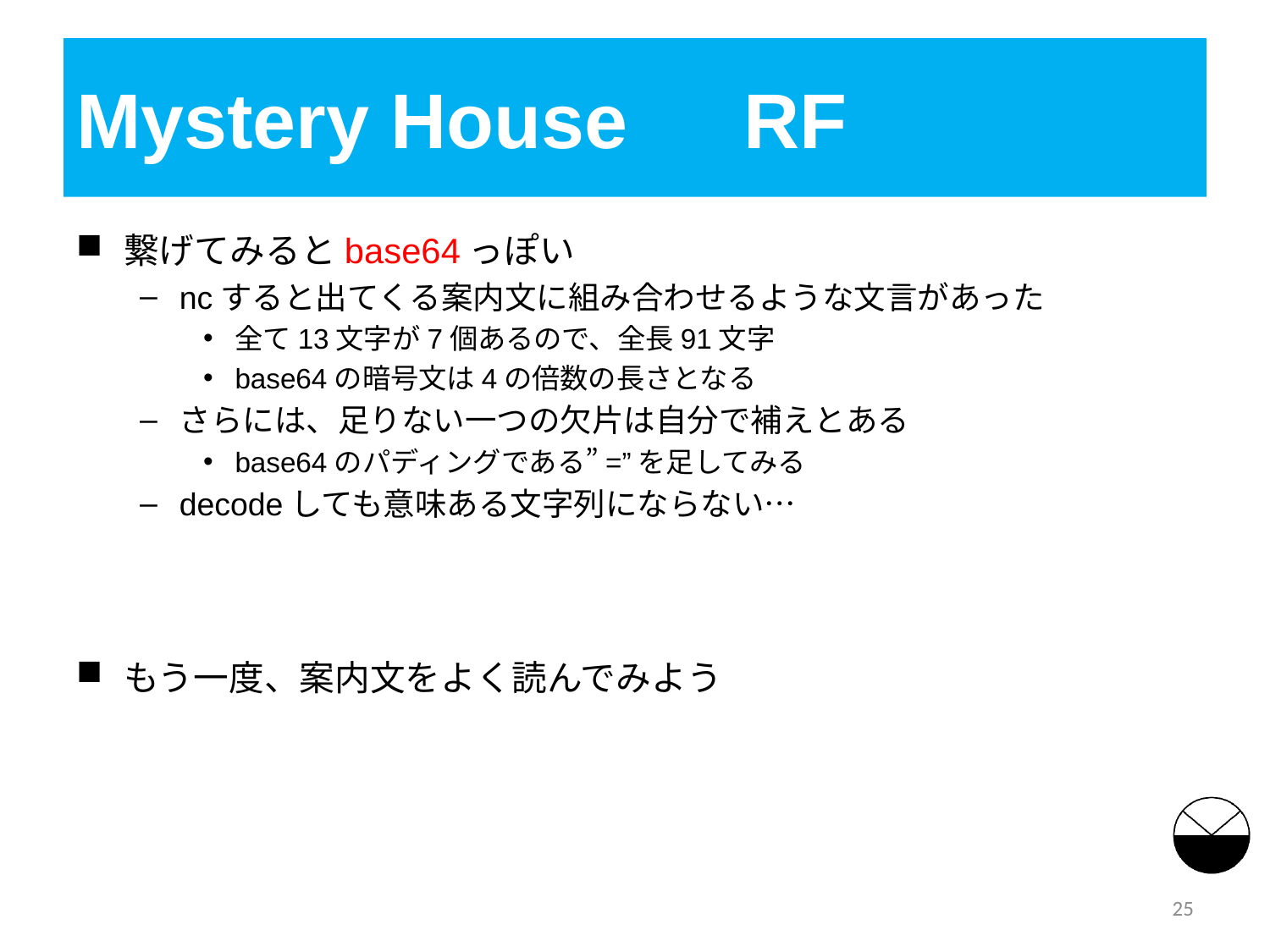

# Mystery House　RF
繋げてみるとbase64っぽい
ncすると出てくる案内文に組み合わせるような文言があった
全て13文字が7個あるので、全長91文字
base64の暗号文は4の倍数の長さとなる
さらには、足りない一つの欠片は自分で補えとある
base64のパディングである”=”を足してみる
decodeしても意味ある文字列にならない…

もう一度、案内文をよく読んでみよう

25